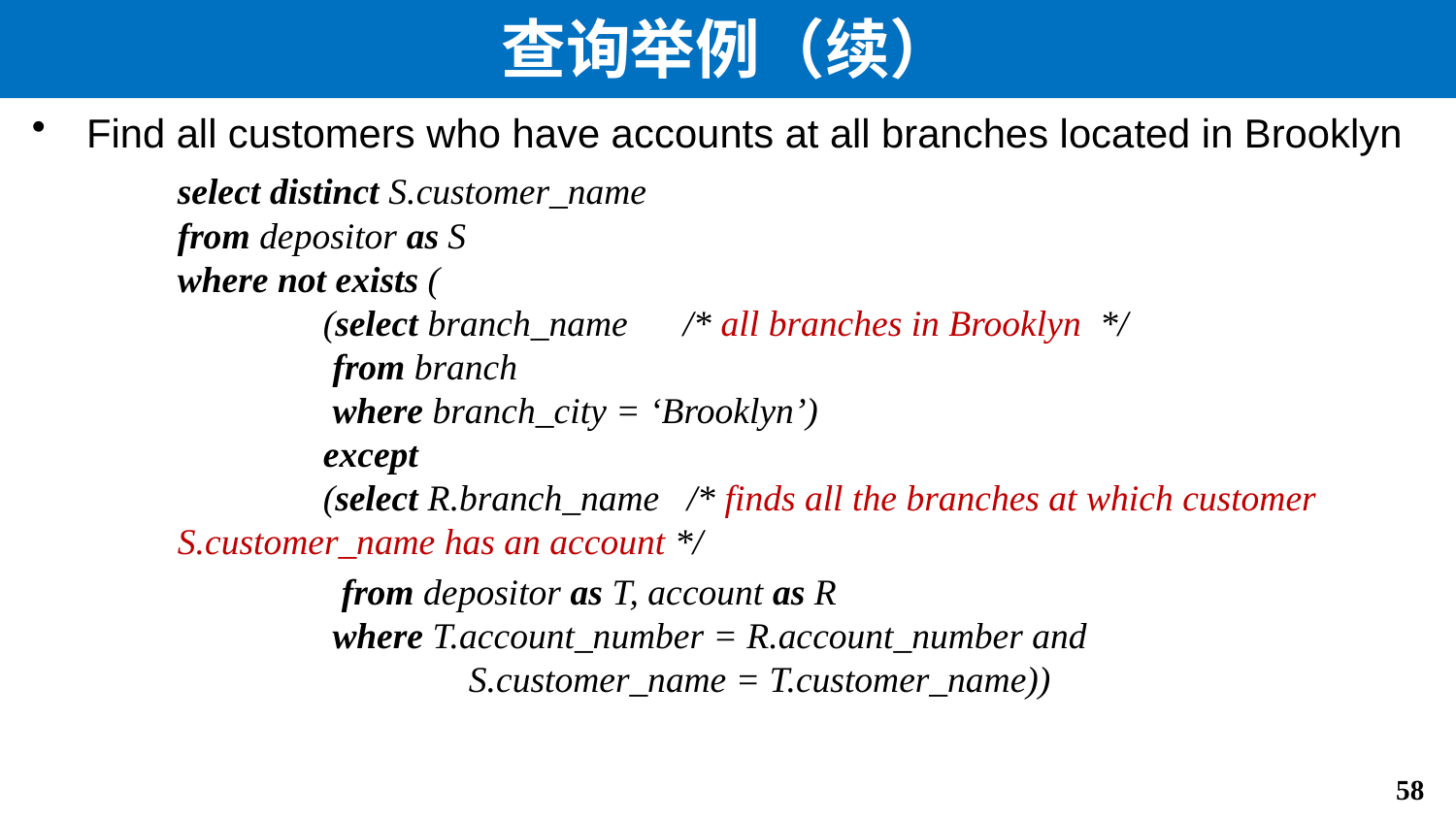

# 查询举例（续）
Find all customers who have accounts at all branches located in Brooklyn
	select distinct S.customer_name
	from depositor as S
	where not exists (
		(select branch_name      /* all branches in Brooklyn  */
		 from branch
		 where branch_city = ‘Brooklyn’)
           		except
		(select R.branch_name   /* finds all the branches at which customer 		S.customer_name has an account */
		  from depositor as T, account as R
		 where T.account_number = R.account_number and
			S.customer_name = T.customer_name))